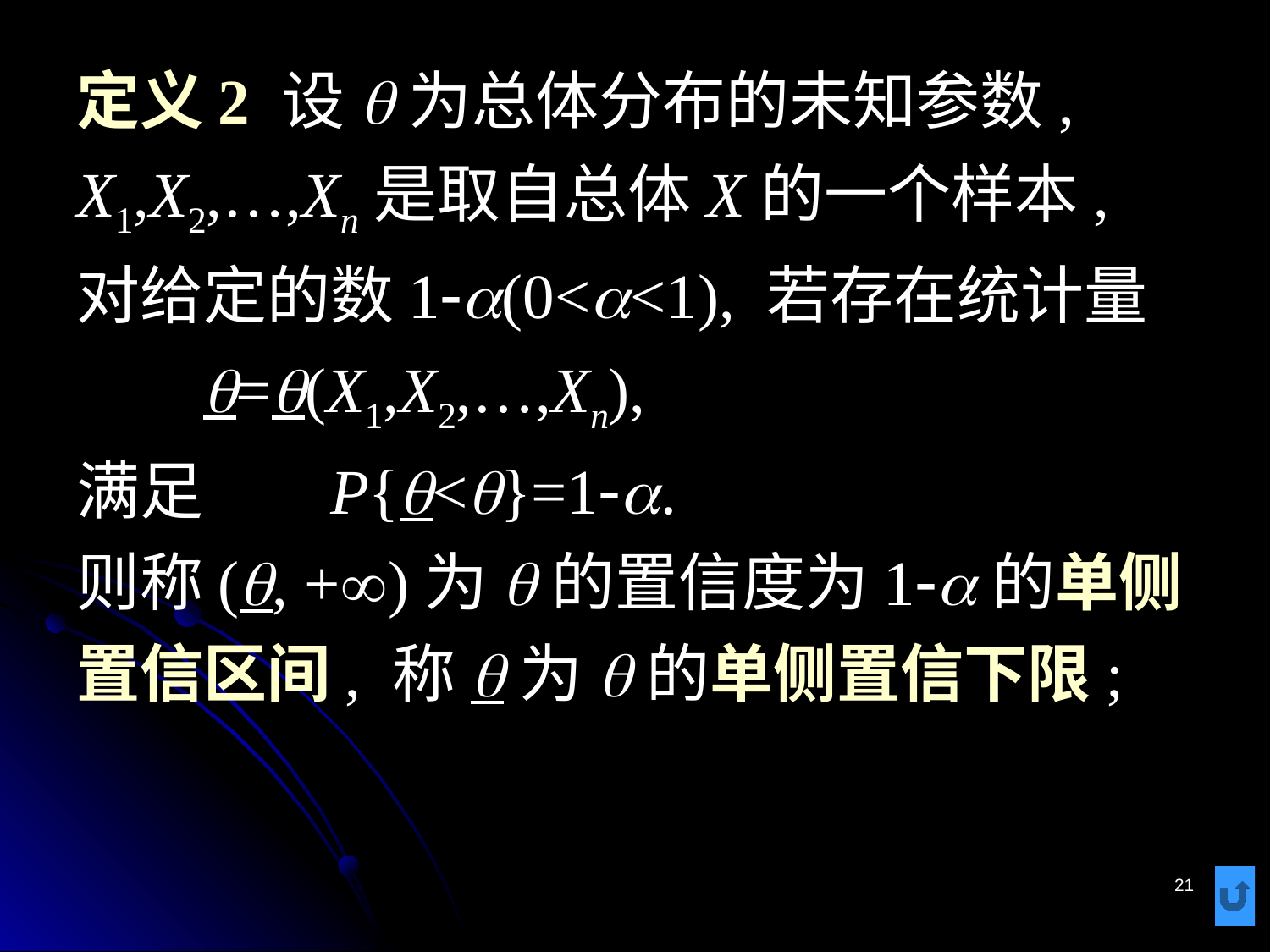

# 定义2 设θ为总体分布的未知参数, X1,X2,…,Xn是取自总体X的一个样本, 对给定的数1−α(0<α<1), 若存在统计量 θ=θ(X1,X2,…,Xn), 满足	P{θ<θ}=1−α. 则称(θ, +∞)为θ的置信度为1−α的单侧置信区间, 称θ为θ的单侧置信下限;
21